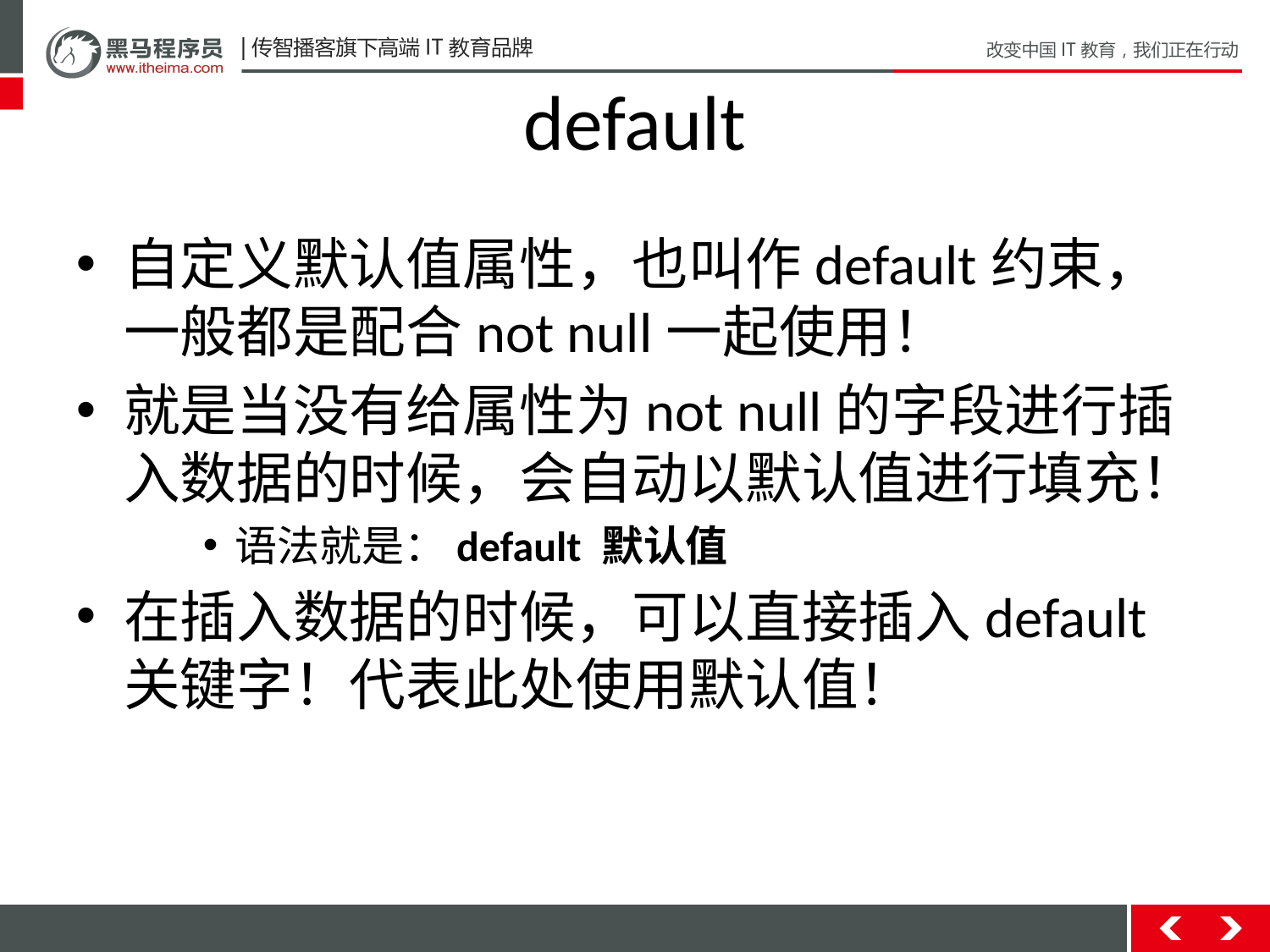

# default
自定义默认值属性，也叫作default约束，一般都是配合not null一起使用！
就是当没有给属性为not null的字段进行插入数据的时候，会自动以默认值进行填充！
语法就是：default 默认值
在插入数据的时候，可以直接插入default关键字！代表此处使用默认值！